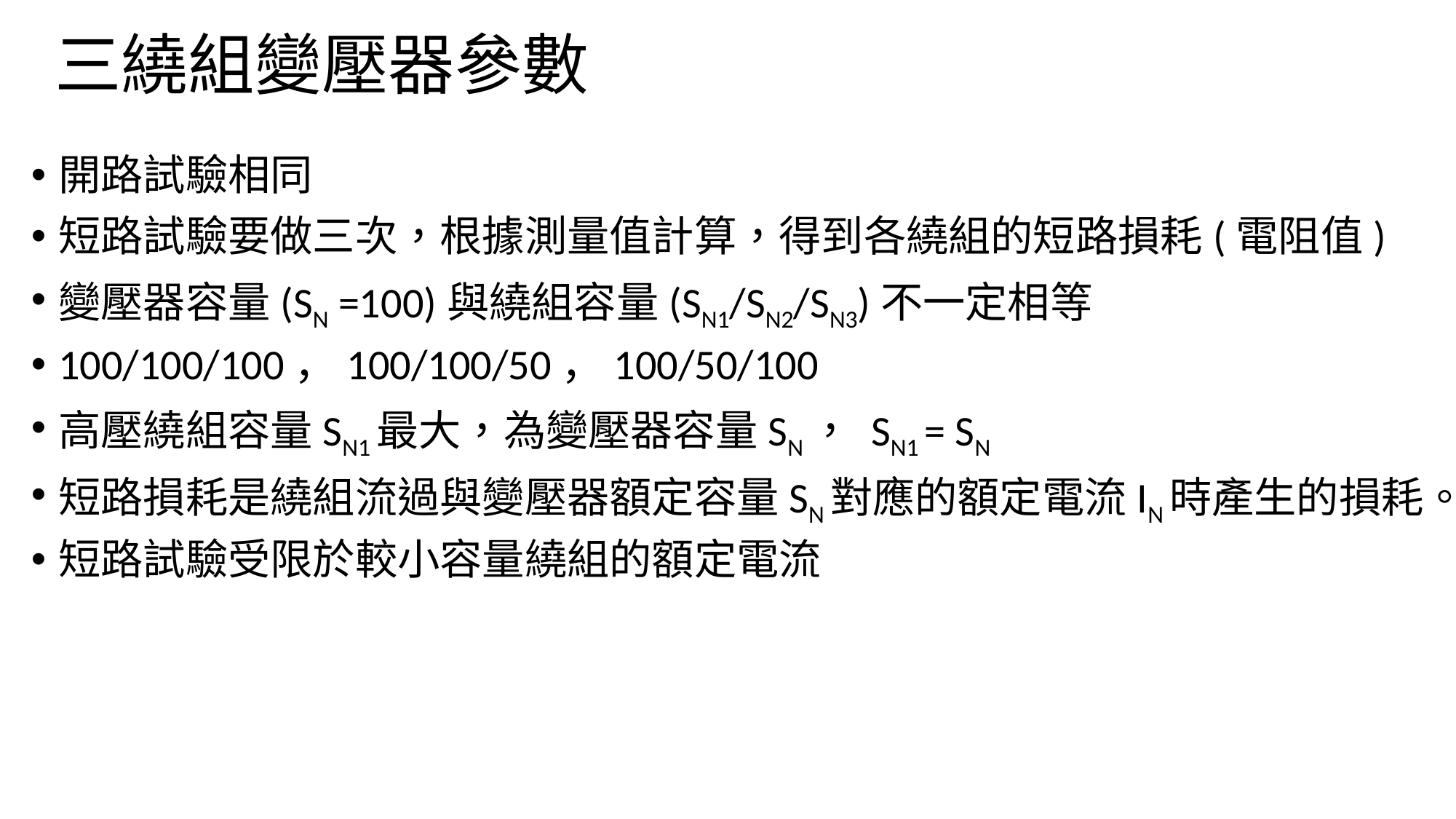

# 三繞組變壓器參數
開路試驗相同
短路試驗要做三次，根據測量值計算，得到各繞組的短路損耗(電阻值)
變壓器容量(SN =100)與繞組容量(SN1/SN2/SN3)不一定相等
100/100/100，100/100/50，100/50/100
高壓繞組容量SN1最大，為變壓器容量SN， SN1 = SN
短路損耗是繞組流過與變壓器額定容量SN對應的額定電流IN時產生的損耗。
短路試驗受限於較小容量繞組的額定電流